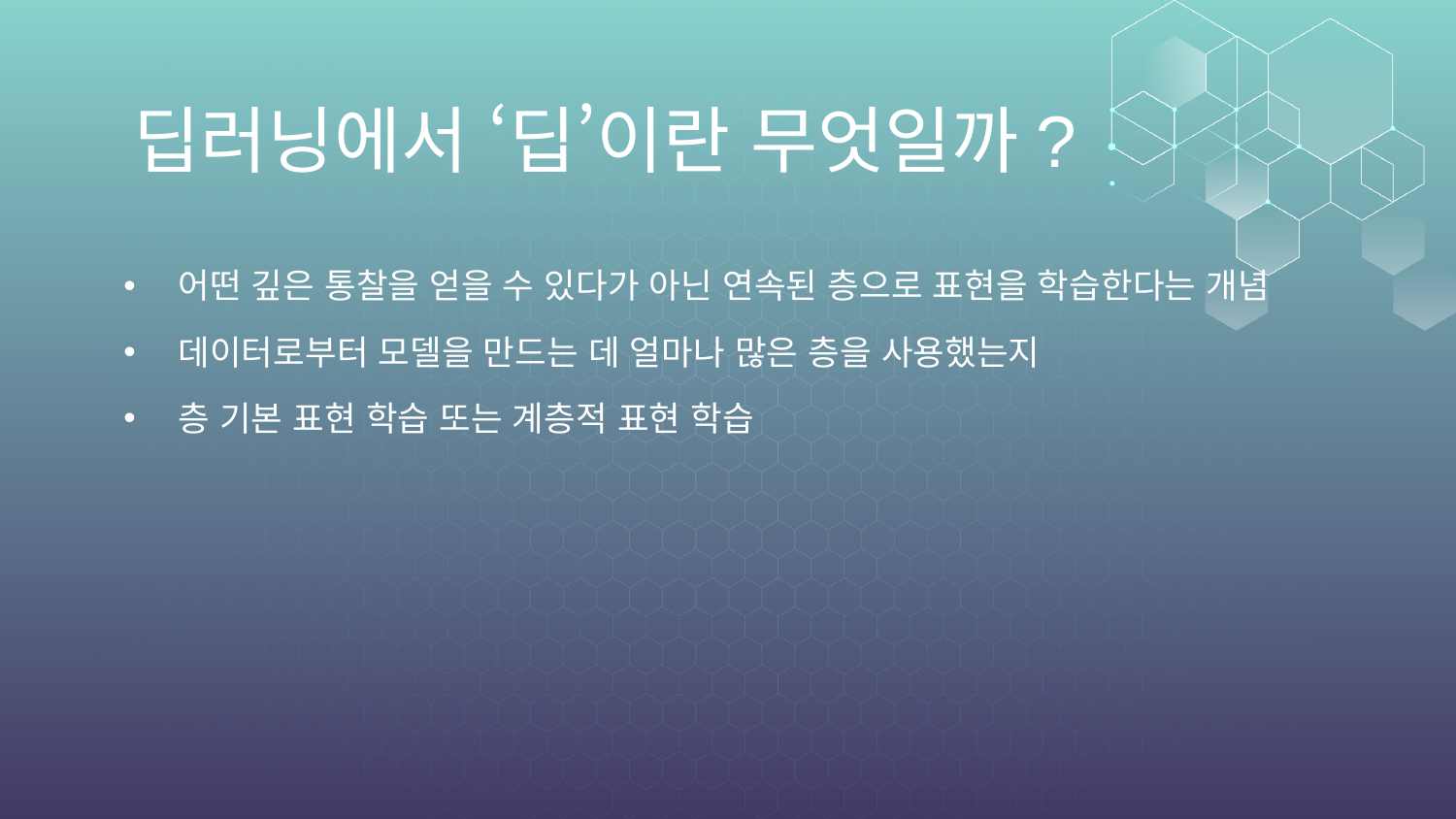

# 딥러닝에서 ‘딥’이란 무엇일까?

어떤 깊은 통찰을 얻을 수 있다가 아닌 연속된 층으로 표현을 학습한다는 개념
데이터로부터 모델을 만드는 데 얼마나 많은 층을 사용했는지
층 기본 표현 학습 또는 계층적 표현 학습